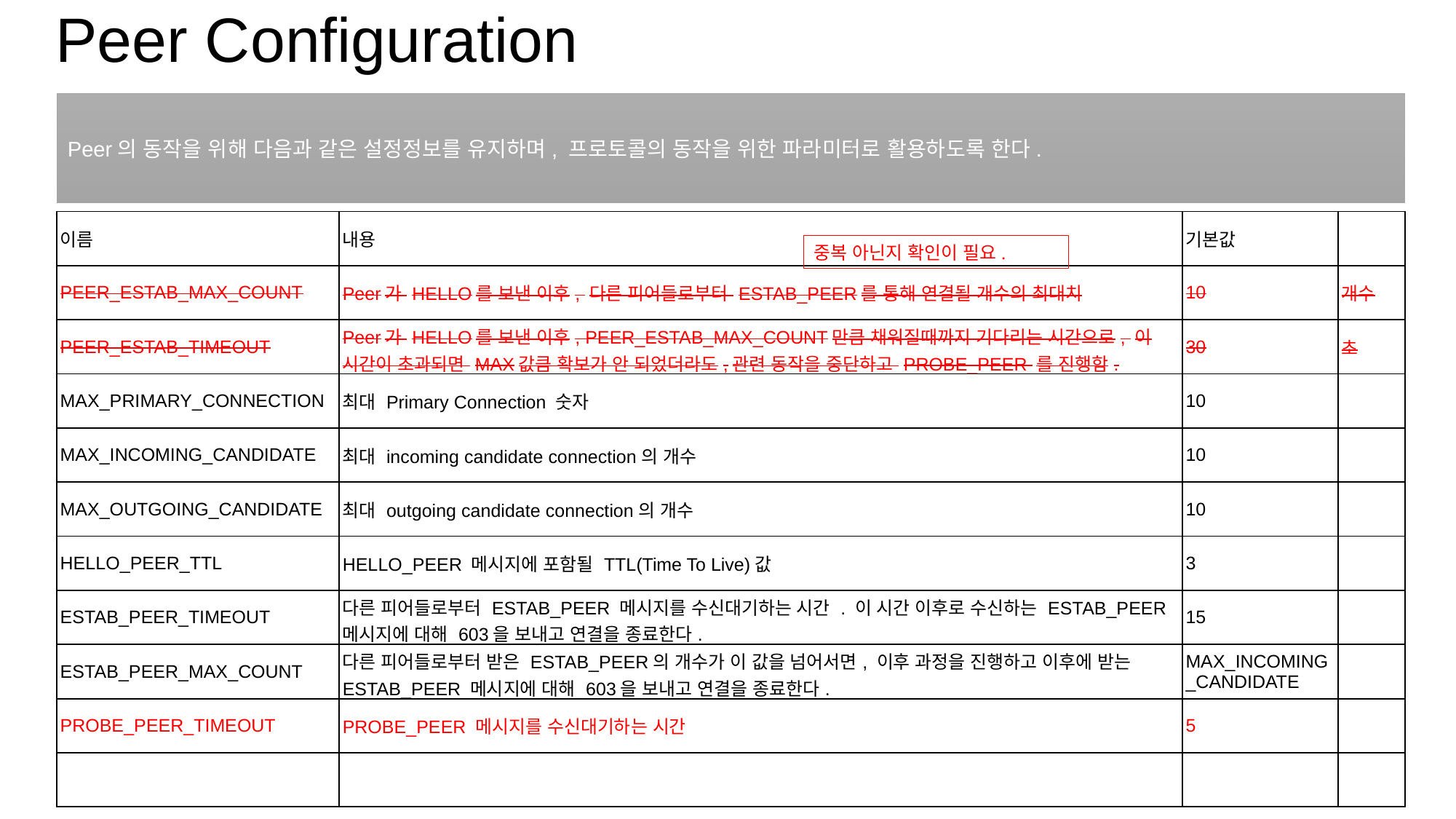

# Peer Configuration
Peer의 동작을 위해 다음과 같은 설정정보를 유지하며, 프로토콜의 동작을 위한 파라미터로 활용하도록 한다.
| 이름 | 내용 | 기본값 |  |
| --- | --- | --- | --- |
| PEER\_ESTAB\_MAX\_COUNT | Peer가 HELLO를 보낸 이후, 다른 피어들로부터 ESTAB\_PEER를 통해 연결될 개수의 최대치 | 10 | 개수 |
| PEER\_ESTAB\_TIMEOUT | Peer가 HELLO를 보낸 이후, PEER\_ESTAB\_MAX\_COUNT만큼 채워질때까지 기다리는 시간으로, 이 시간이 초과되면 MAX값큼 확보가 안 되었더라도,관련 동작을 중단하고 PROBE\_PEER 를 진행함. | 30 | 초 |
| MAX\_PRIMARY\_CONNECTION | 최대 Primary Connection 숫자 | 10 |  |
| MAX\_INCOMING\_CANDIDATE | 최대 incoming candidate connection의 개수 | 10 |  |
| MAX\_OUTGOING\_CANDIDATE | 최대 outgoing candidate connection의 개수 | 10 |  |
| HELLO\_PEER\_TTL | HELLO\_PEER 메시지에 포함될 TTL(Time To Live)값 | 3 |  |
| ESTAB\_PEER\_TIMEOUT | 다른 피어들로부터 ESTAB\_PEER 메시지를 수신대기하는 시간 . 이 시간 이후로 수신하는 ESTAB\_PEER 메시지에 대해 603을 보내고 연결을 종료한다. | 15 |  |
| ESTAB\_PEER\_MAX\_COUNT | 다른 피어들로부터 받은 ESTAB\_PEER의 개수가 이 값을 넘어서면, 이후 과정을 진행하고 이후에 받는 ESTAB\_PEER 메시지에 대해 603을 보내고 연결을 종료한다. | MAX\_INCOMING\_CANDIDATE |  |
| PROBE\_PEER\_TIMEOUT | PROBE\_PEER 메시지를 수신대기하는 시간 | 5 |  |
|  |  |  |  |

중복 아닌지 확인이 필요.